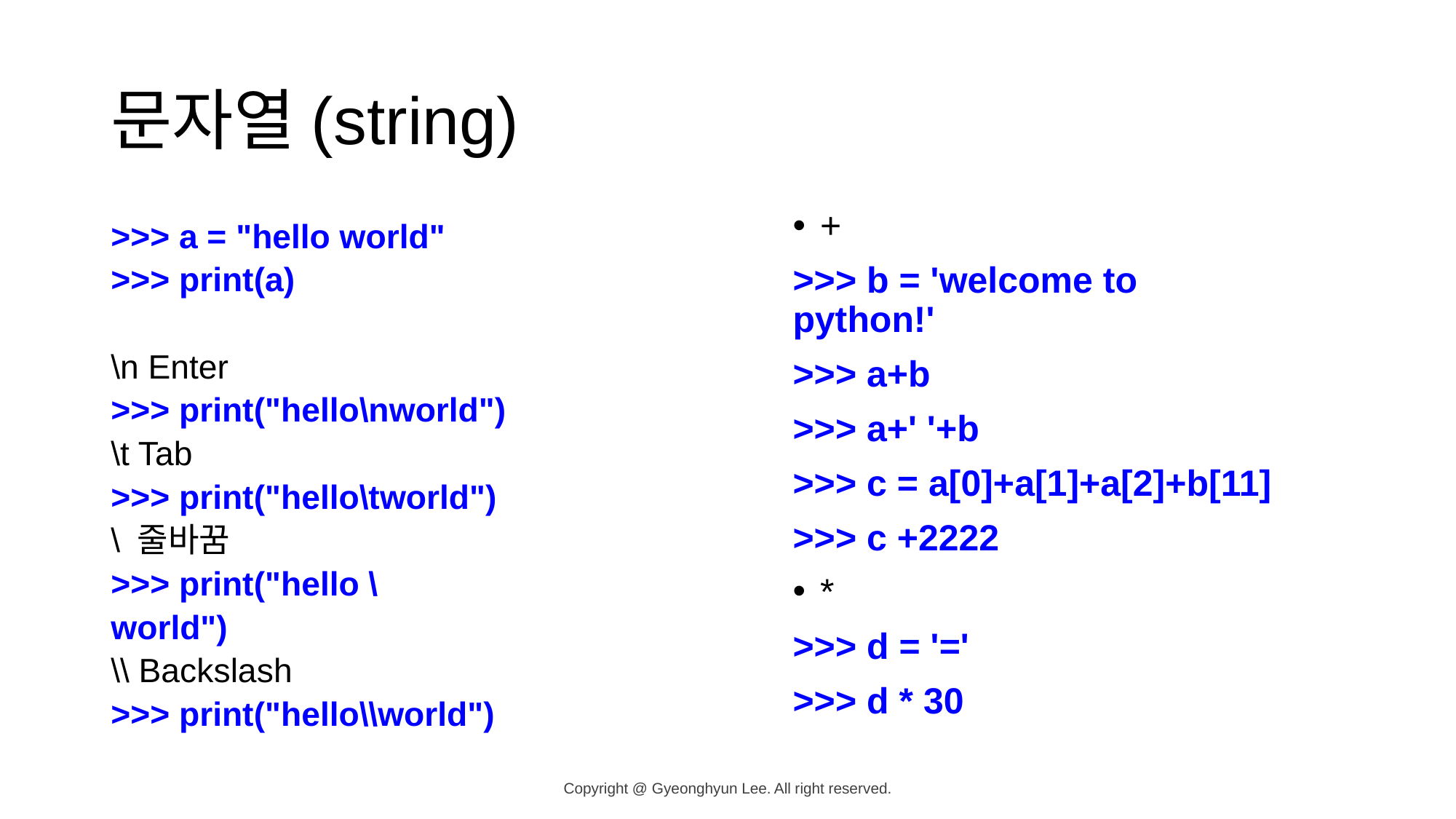

# 문자열(string)
+
>>> b = 'welcome to python!'
>>> a+b
>>> a+' '+b
>>> c = a[0]+a[1]+a[2]+b[11]
>>> c +2222
*
>>> d = '='
>>> d * 30
>>> a = "hello world"
>>> print(a)

\n Enter
>>> print("hello\nworld")
\t Tab
>>> print("hello\tworld")
\ 줄바꿈
>>> print("hello \
world")
\\ Backslash
>>> print("hello\\world")